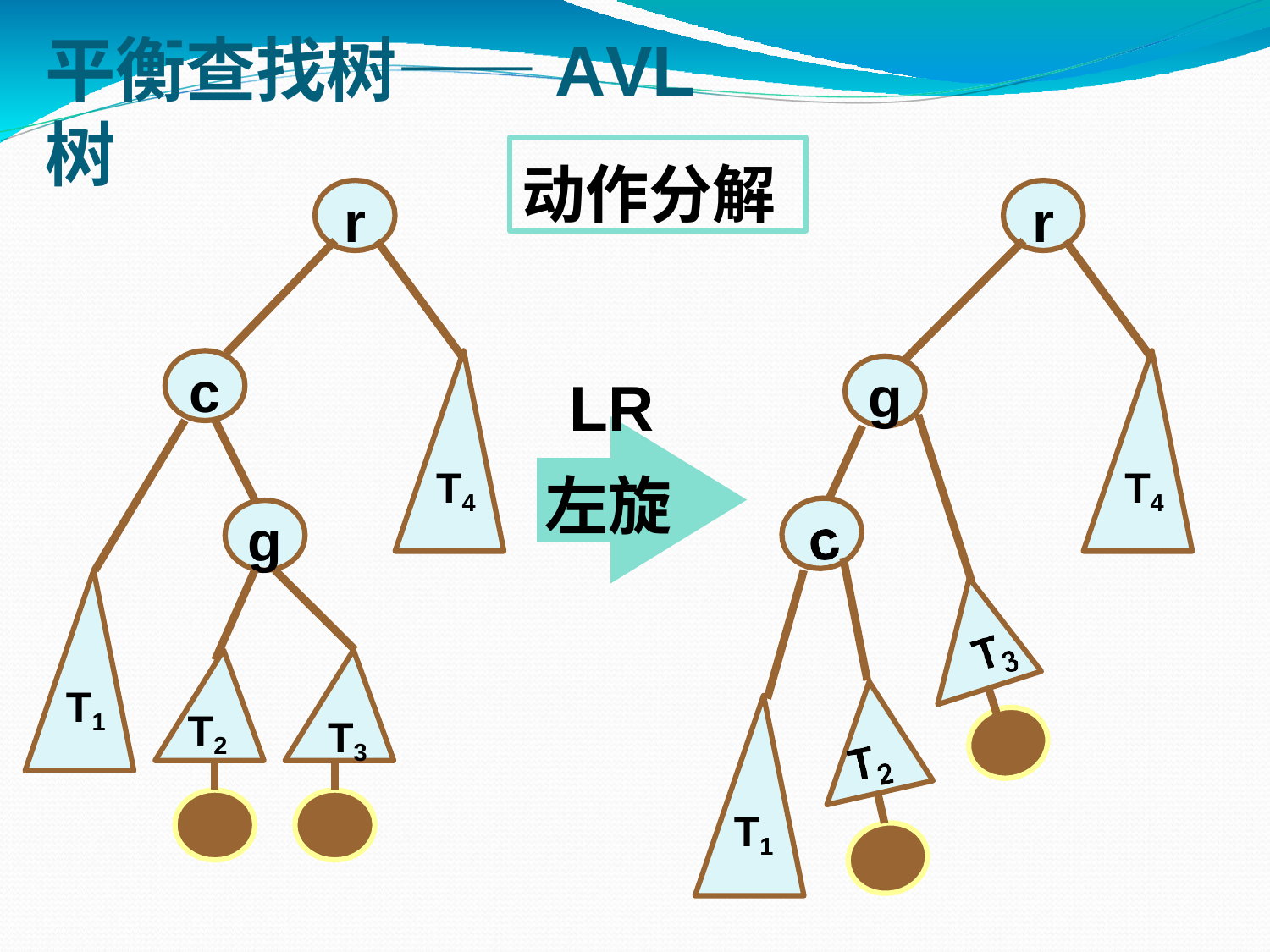

# 平衡查找树——AVL树
动作分解

r
r

LR
左旋

c

g

T4
T4

g

T1

T2

T3

T1